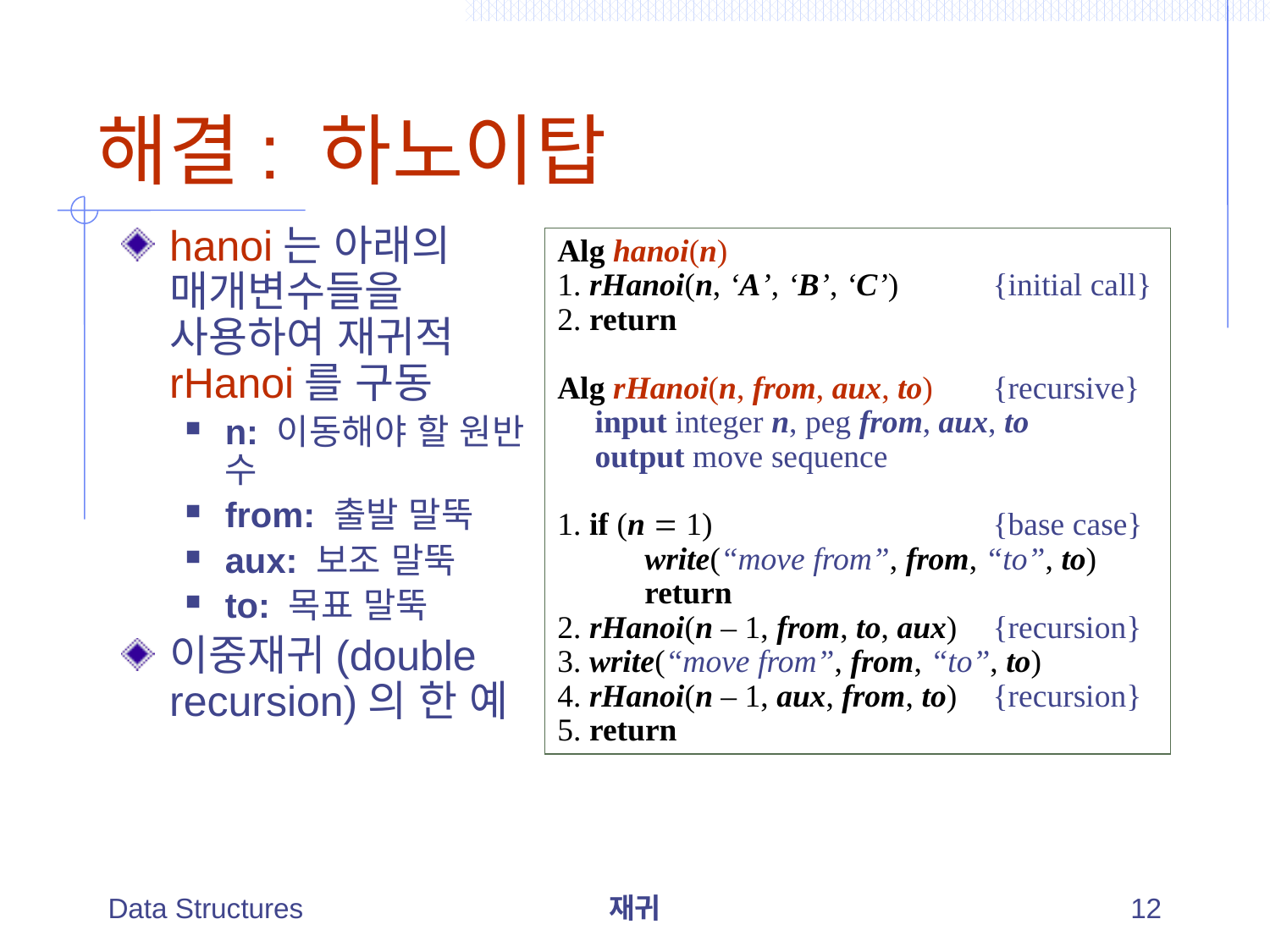

# 해결: 하노이탑
hanoi는 아래의 매개변수들을 사용하여 재귀적 rHanoi를 구동
n: 이동해야 할 원반 수
from: 출발 말뚝
aux: 보조 말뚝
to: 목표 말뚝
이중재귀(double recursion)의 한 예
Alg hanoi(n)
1. rHanoi(n, ‘A’, ‘B’, ‘C’)		{initial call}
2. return

Alg rHanoi(n, from, aux, to)		{recursive}
	input integer n, peg from, aux, to
	output move sequence

1. if (n = 1)						{base case}
		write(“move from”, from, “to”, to)
		return
2. rHanoi(n – 1, from, to, aux)	{recursion}
3. write(“move from”, from, “to”, to)
4. rHanoi(n – 1, aux, from, to)	{recursion}
5. return
Data Structures
재귀
12